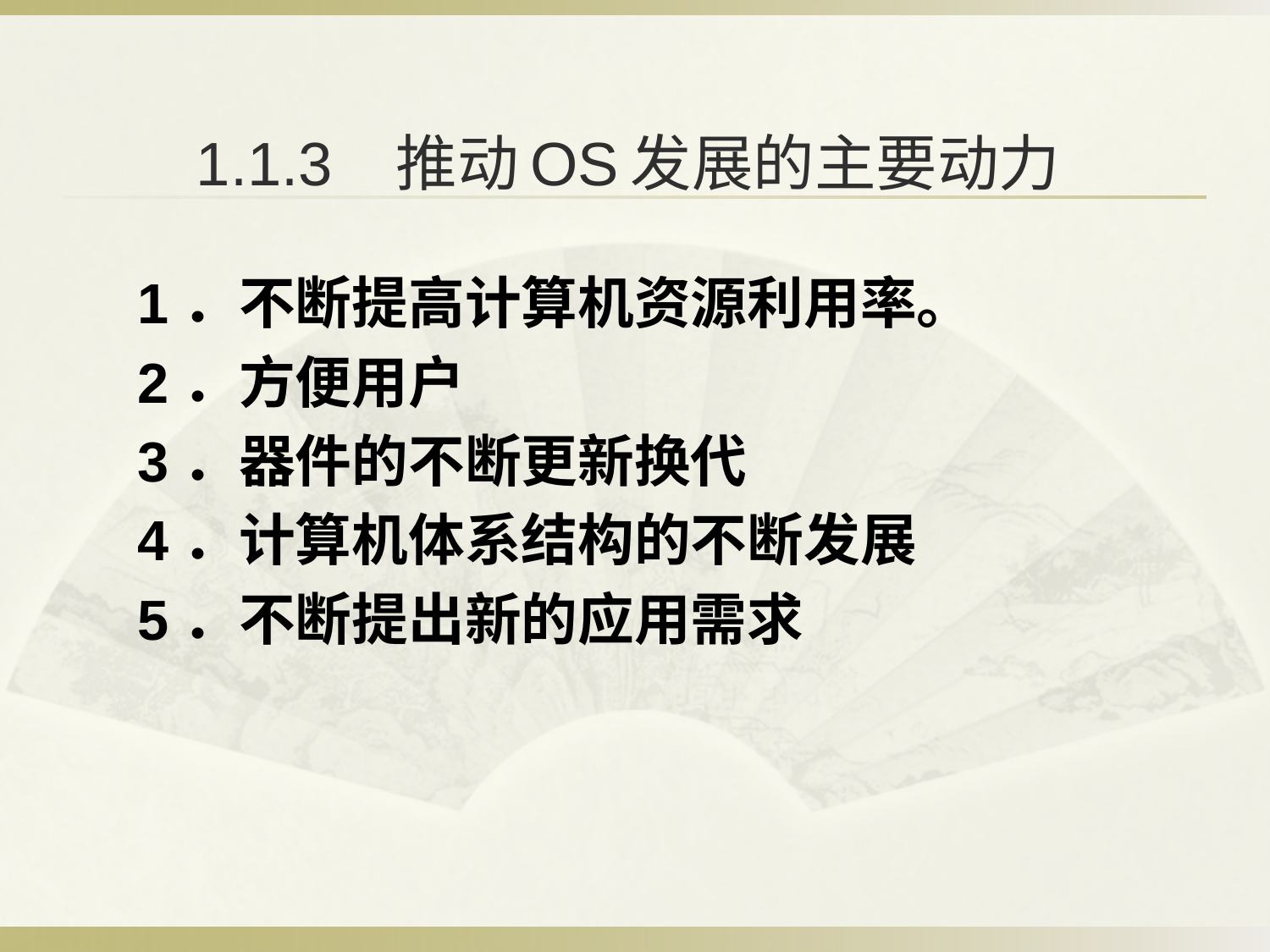

# 1.1.3   推动OS发展的主要动力
1．不断提高计算机资源利用率。
2．方便用户
3．器件的不断更新换代
4．计算机体系结构的不断发展
5．不断提出新的应用需求
17